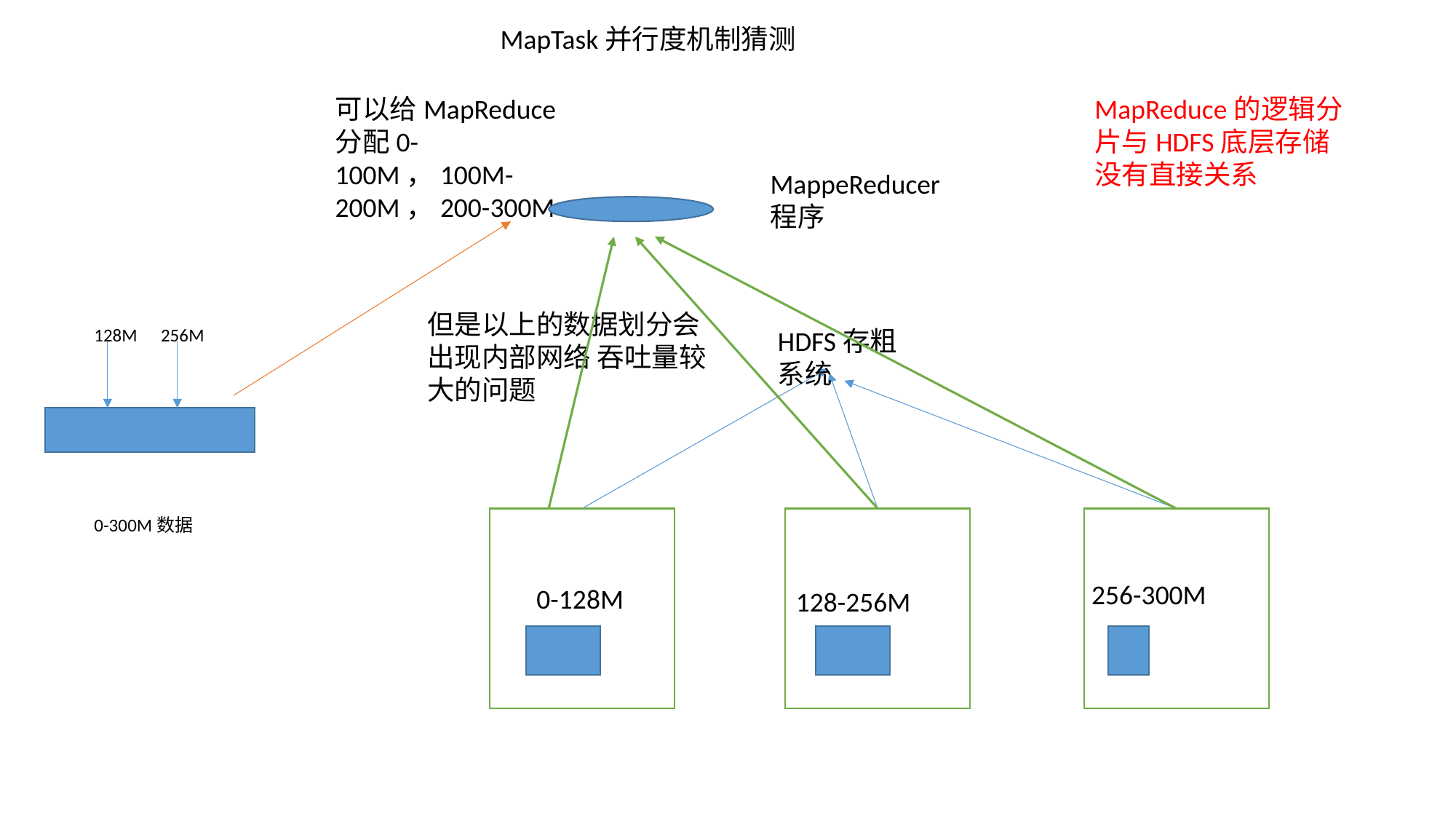

MapTask并行度机制猜测
可以给MapReduce分配0-100M，100M-200M，200-300M
MapReduce的逻辑分片与HDFS底层存储没有直接关系
MappeReducer程序

但是以上的数据划分会出现内部网络 吞吐量较大的问题
128M
HDFS存粗系统
256M

0-300M数据

256-300M
0-128M
128-256M